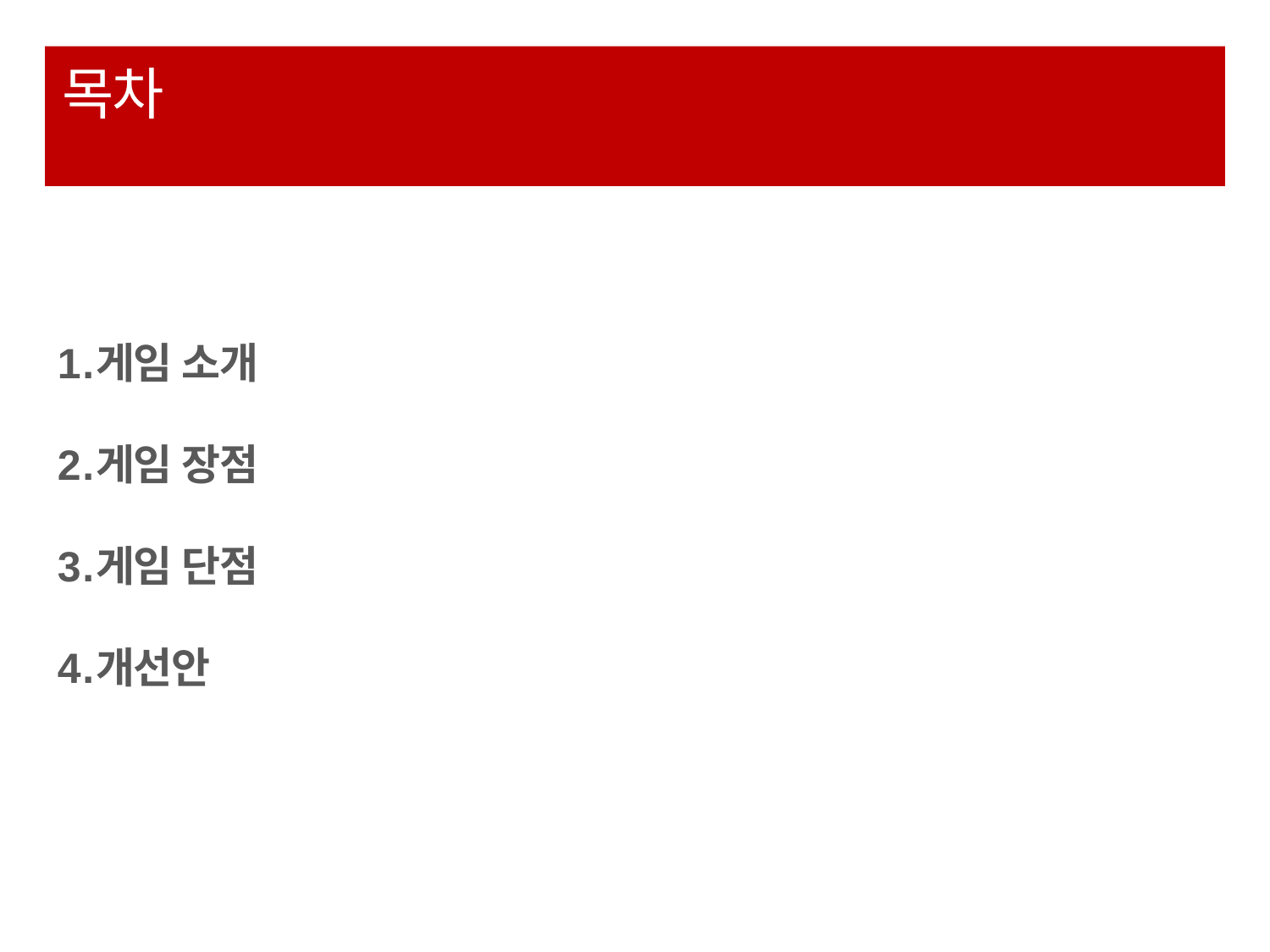

# 목차
게임 소개
게임 장점
게임 단점
개선안